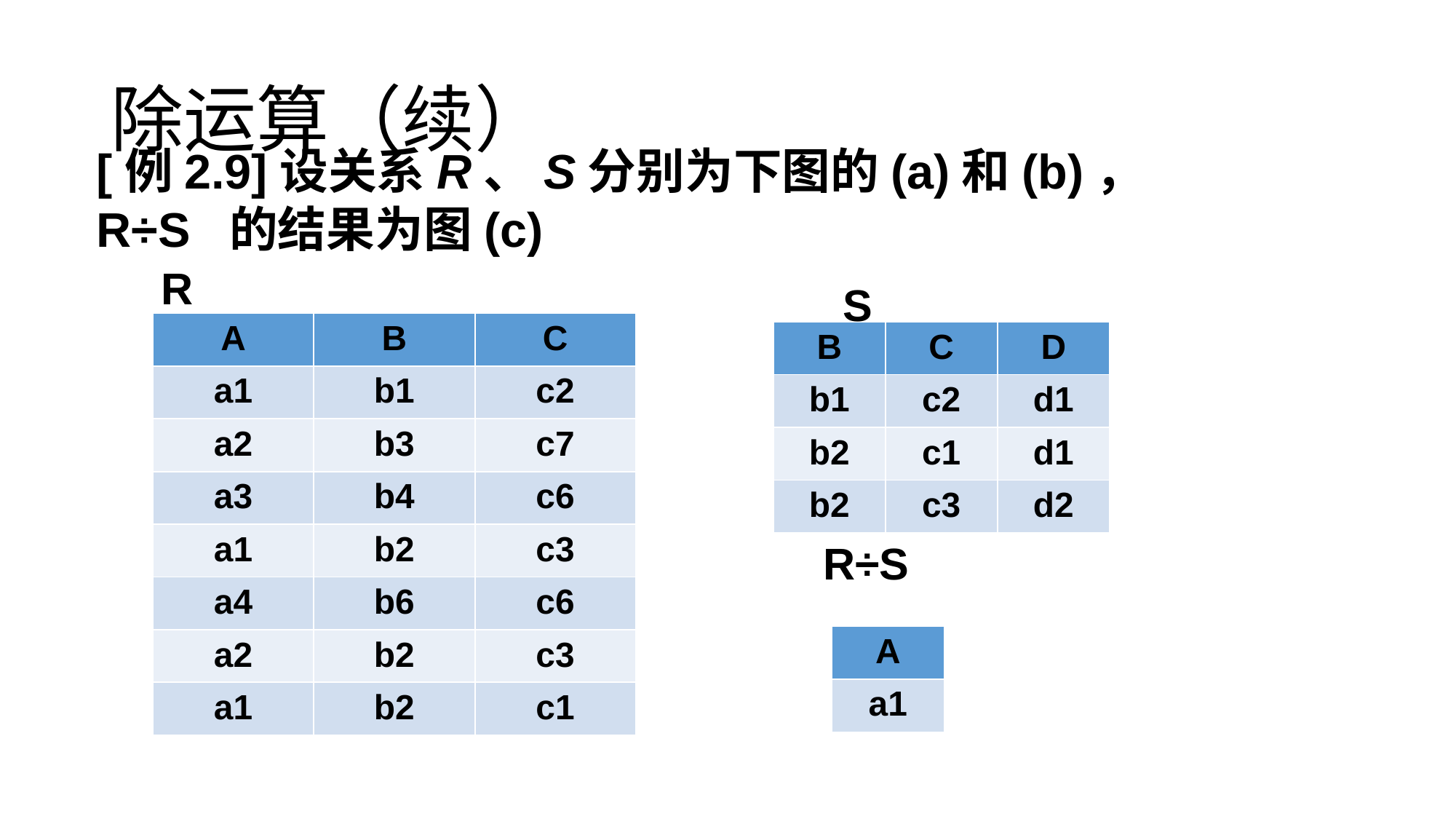

# 除运算（续）
[例2.9]设关系R、S分别为下图的(a)和(b)，
R÷S  的结果为图(c)
R
S
| A | B | C |
| --- | --- | --- |
| a1 | b1 | c2 |
| a2 | b3 | c7 |
| a3 | b4 | c6 |
| a1 | b2 | c3 |
| a4 | b6 | c6 |
| a2 | b2 | c3 |
| a1 | b2 | c1 |
| B | C | D |
| --- | --- | --- |
| b1 | c2 | d1 |
| b2 | c1 | d1 |
| b2 | c3 | d2 |
R÷S
| A |
| --- |
| a1 |